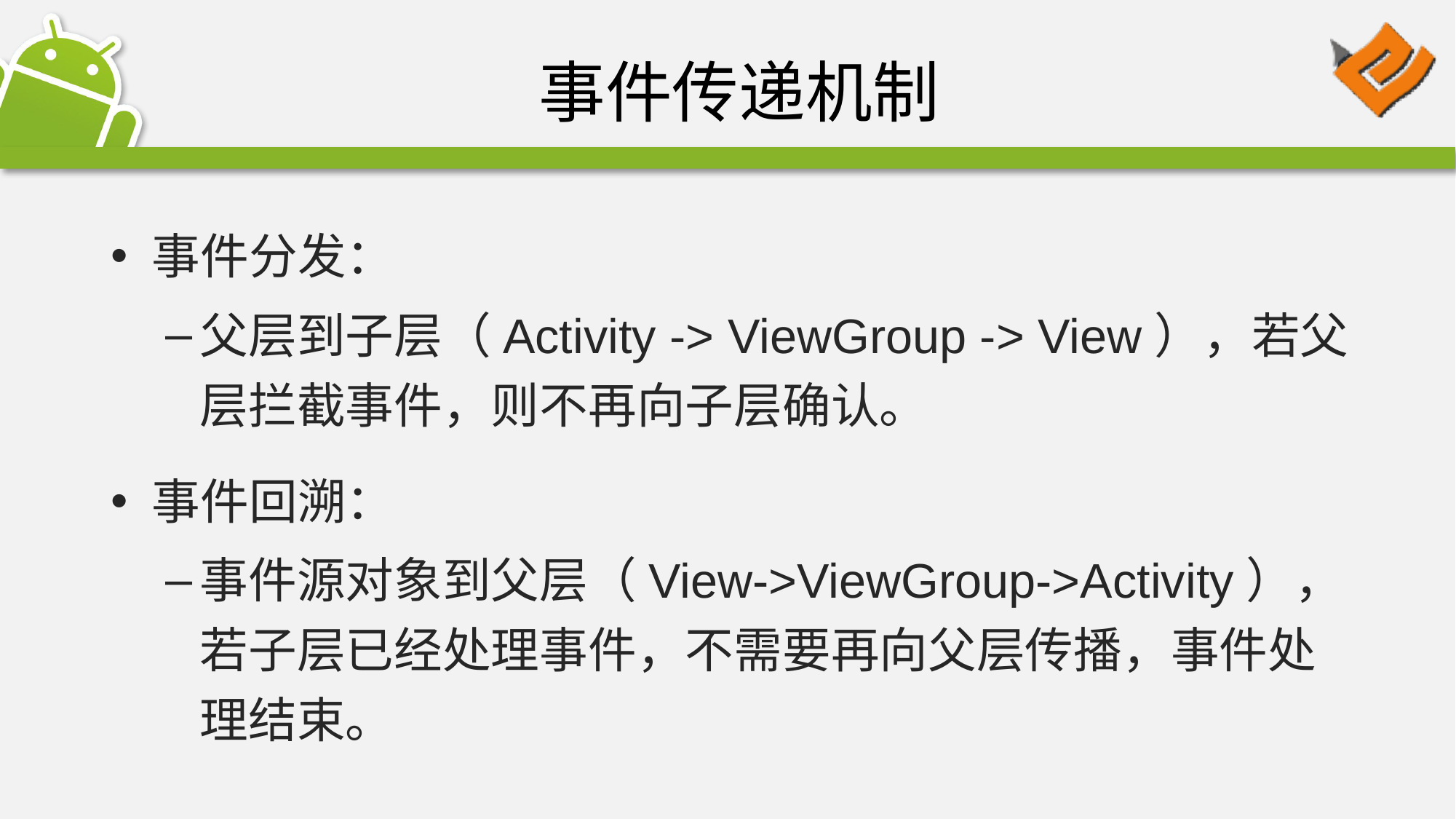

# 事件传递机制
事件分发：
父层到子层（Activity -> ViewGroup -> View），若父层拦截事件，则不再向子层确认。
事件回溯：
事件源对象到父层（View->ViewGroup->Activity），若子层已经处理事件，不需要再向父层传播，事件处理结束。